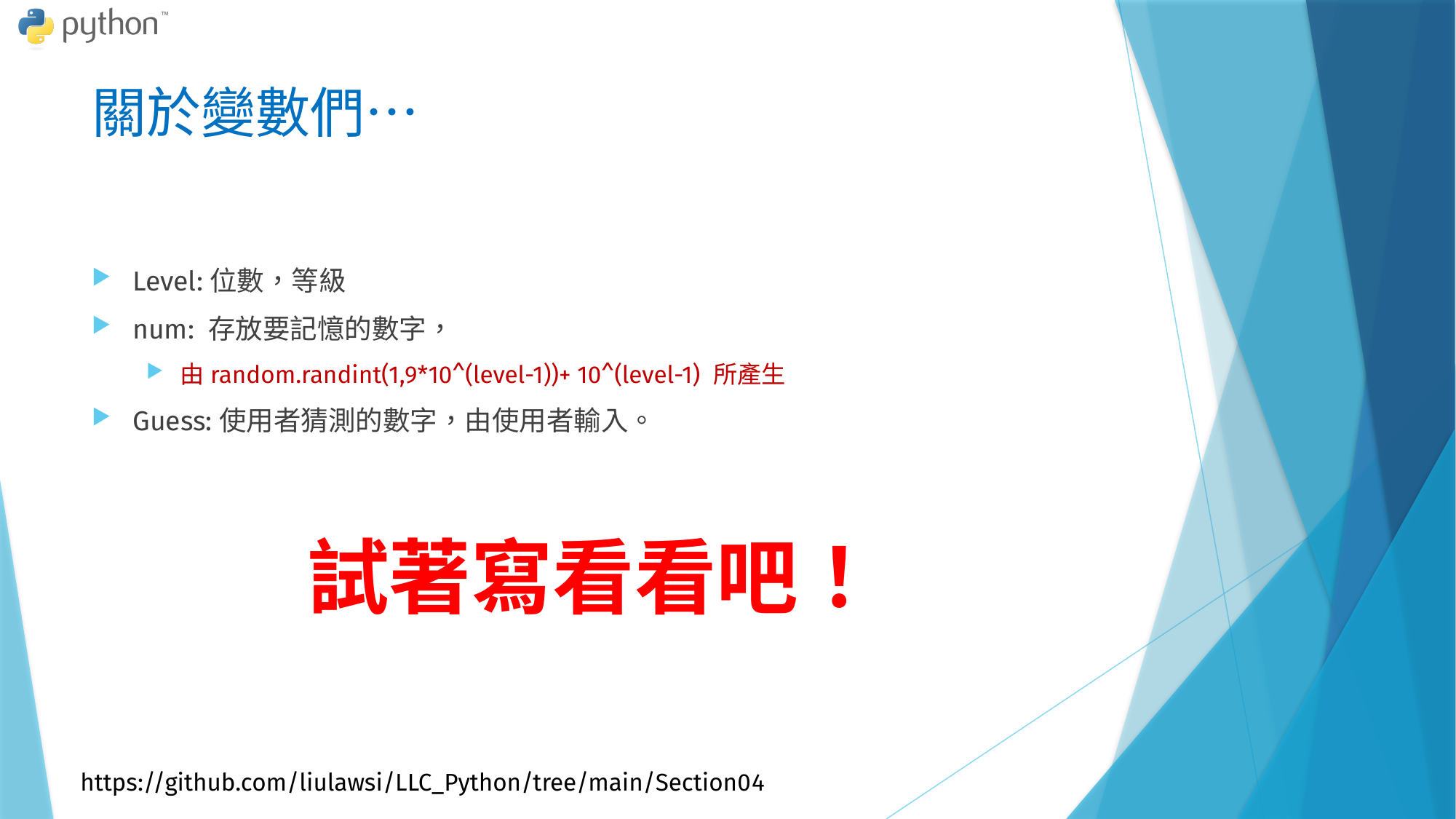

# 關於變數們…
Level:位數，等級
num: 存放要記憶的數字，
由random.randint(1,9*10^(level-1))+ 10^(level-1) 所產生
Guess:使用者猜測的數字，由使用者輸入。

試著寫看看吧！